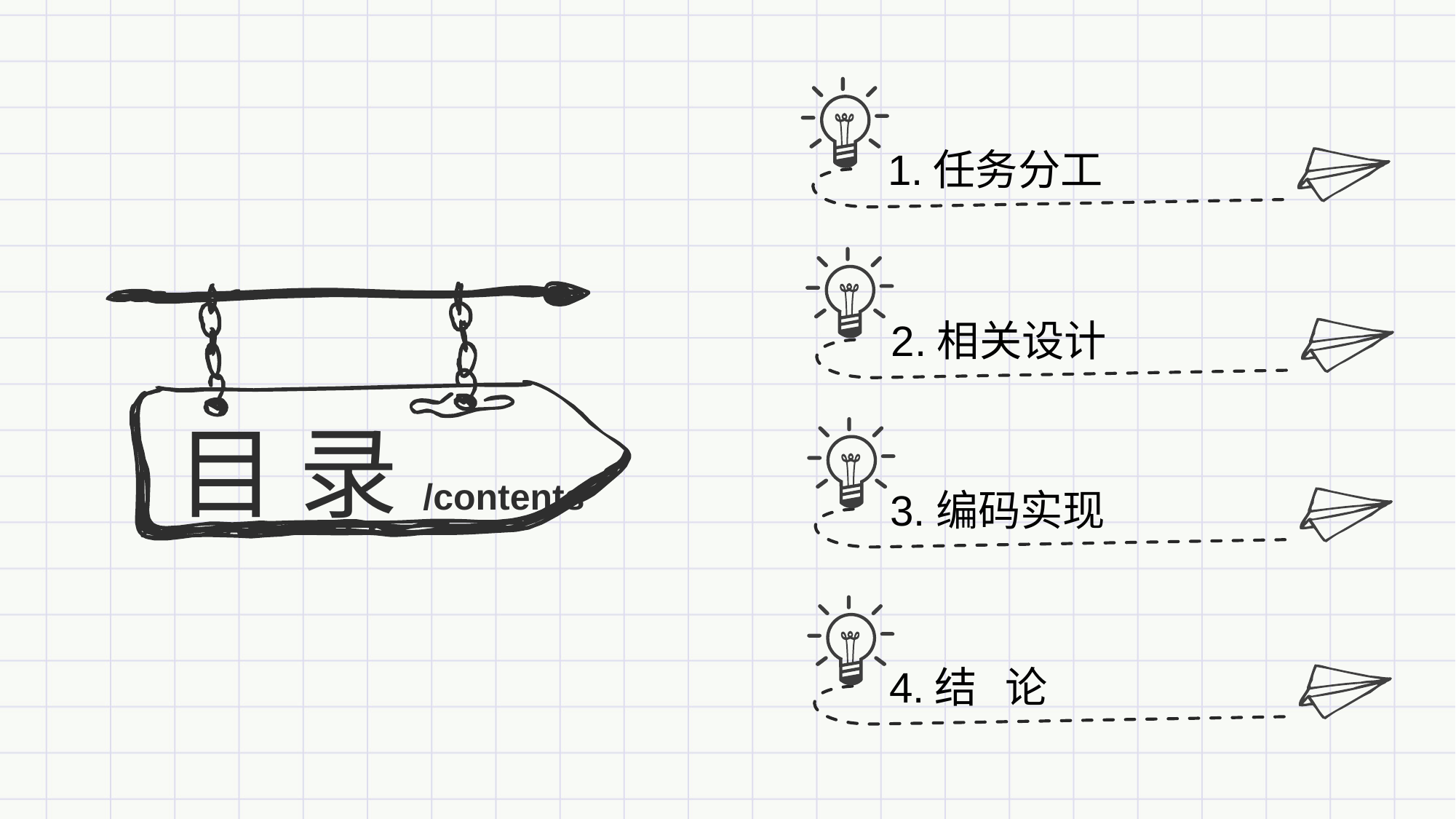

1.任务分工

2.相关设计

目 录/contents

3.编码实现

4.结   论